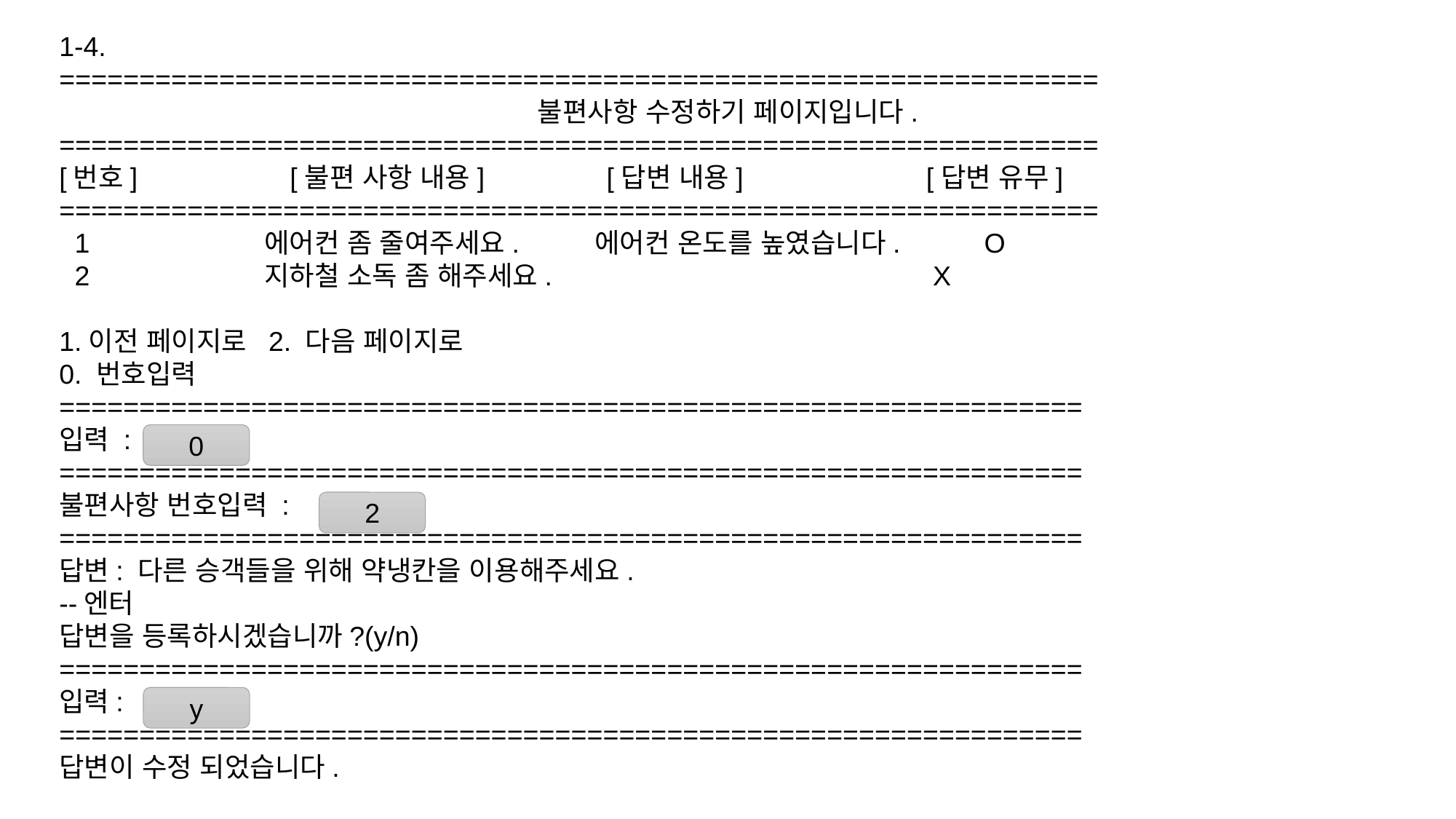

1-4.
=================================================================
불편사항 수정하기 페이지입니다.
=================================================================
[번호]                    [불편 사항 내용]                [답변 내용]                        [답변 유무]
=================================================================
  1                      에어컨 좀 줄여주세요.         에어컨 온도를 높였습니다.           O
  2                      지하철 소독 좀 해주세요.                                                  X

1.이전 페이지로  2. 다음 페이지로
0. 번호입력
================================================================
입력 :
================================================================
불편사항 번호입력 :
================================================================
답변: 다른 승객들을 위해 약냉칸을 이용해주세요.
--엔터
답변을 등록하시겠습니까?(y/n)
================================================================
입력:
================================================================
답변이 수정 되었습니다.

0
2
y